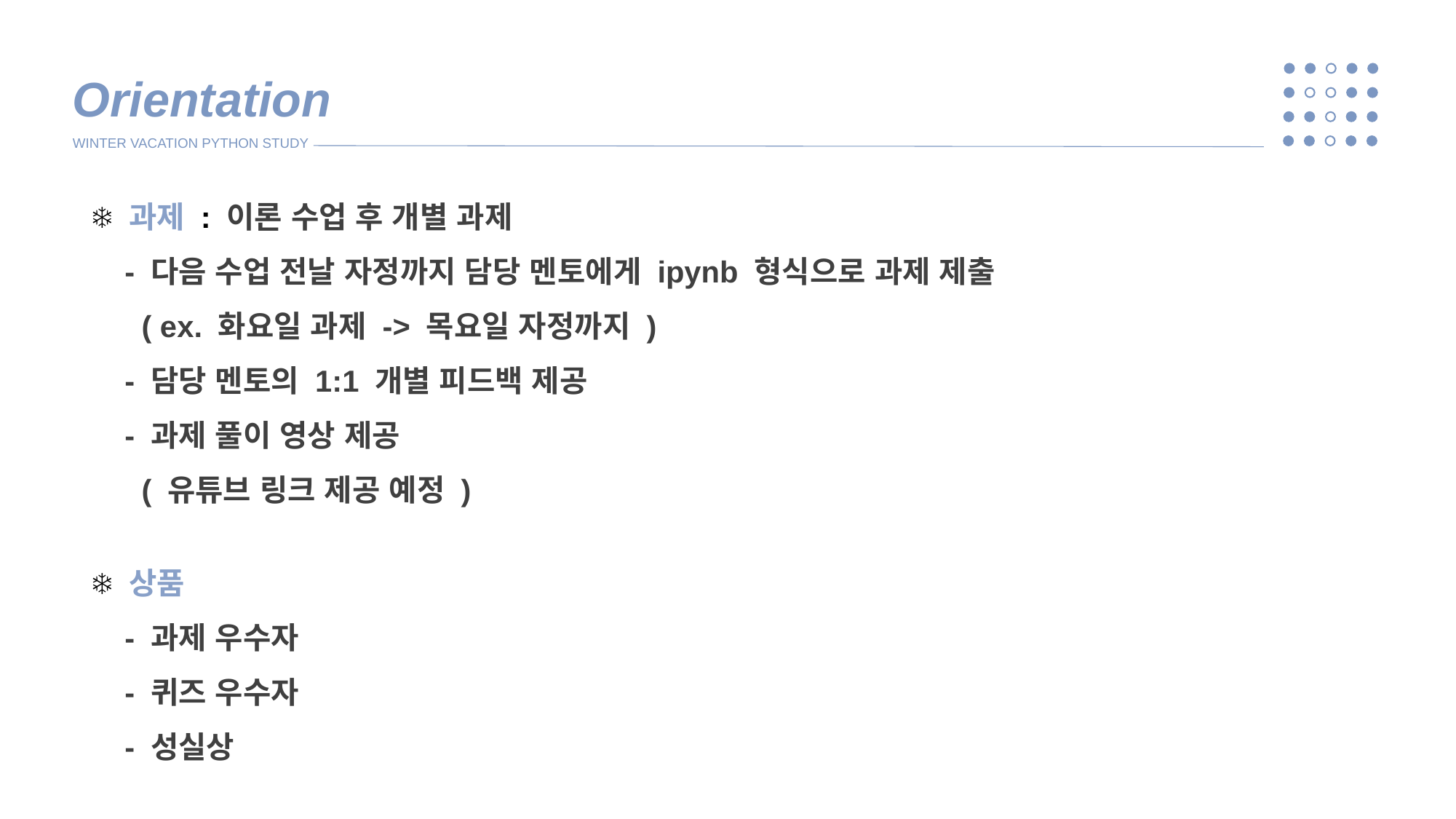

Orientation
WINTER VACATION PYTHON STUDY

❄ 과제 : 이론 수업 후 개별 과제
    - 다음 수업 전날 자정까지 담당 멘토에게 ipynb 형식으로 과제 제출
      ( ex. 화요일 과제 -> 목요일 자정까지 )
    - 담당 멘토의 1:1 개별 피드백 제공
    - 과제 풀이 영상 제공
      ( 유튜브 링크 제공 예정 )

❄ 상품
    - 과제 우수자
    - 퀴즈 우수자
    - 성실상